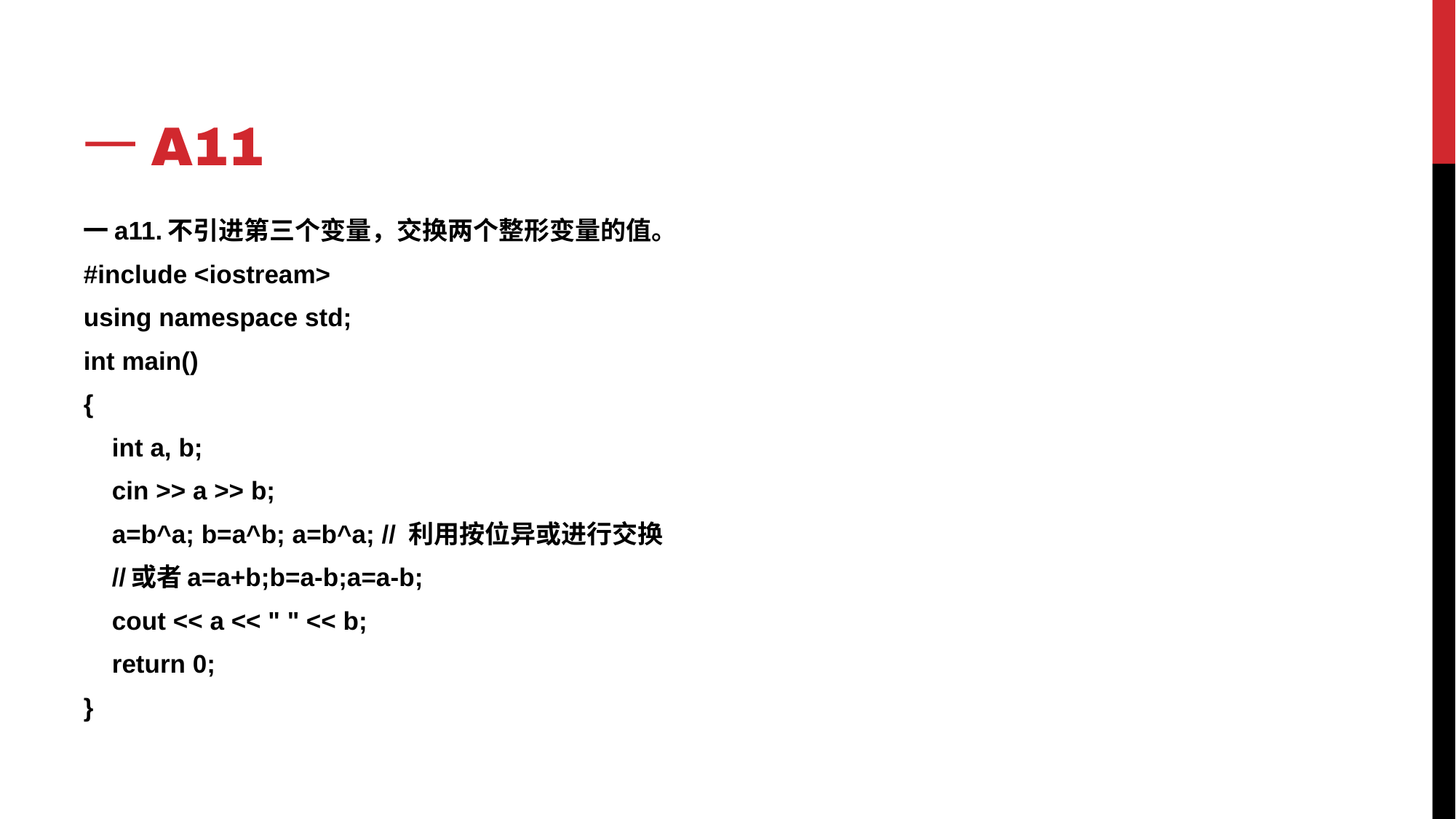

# 一a11
一a11.不引进第三个变量，交换两个整形变量的值。
#include <iostream>
using namespace std;
int main()
{
    int a, b;
    cin >> a >> b;
    a=b^a; b=a^b; a=b^a; // 利用按位异或进行交换
    //或者a=a+b;b=a-b;a=a-b;
    cout << a << " " << b;
    return 0;
}